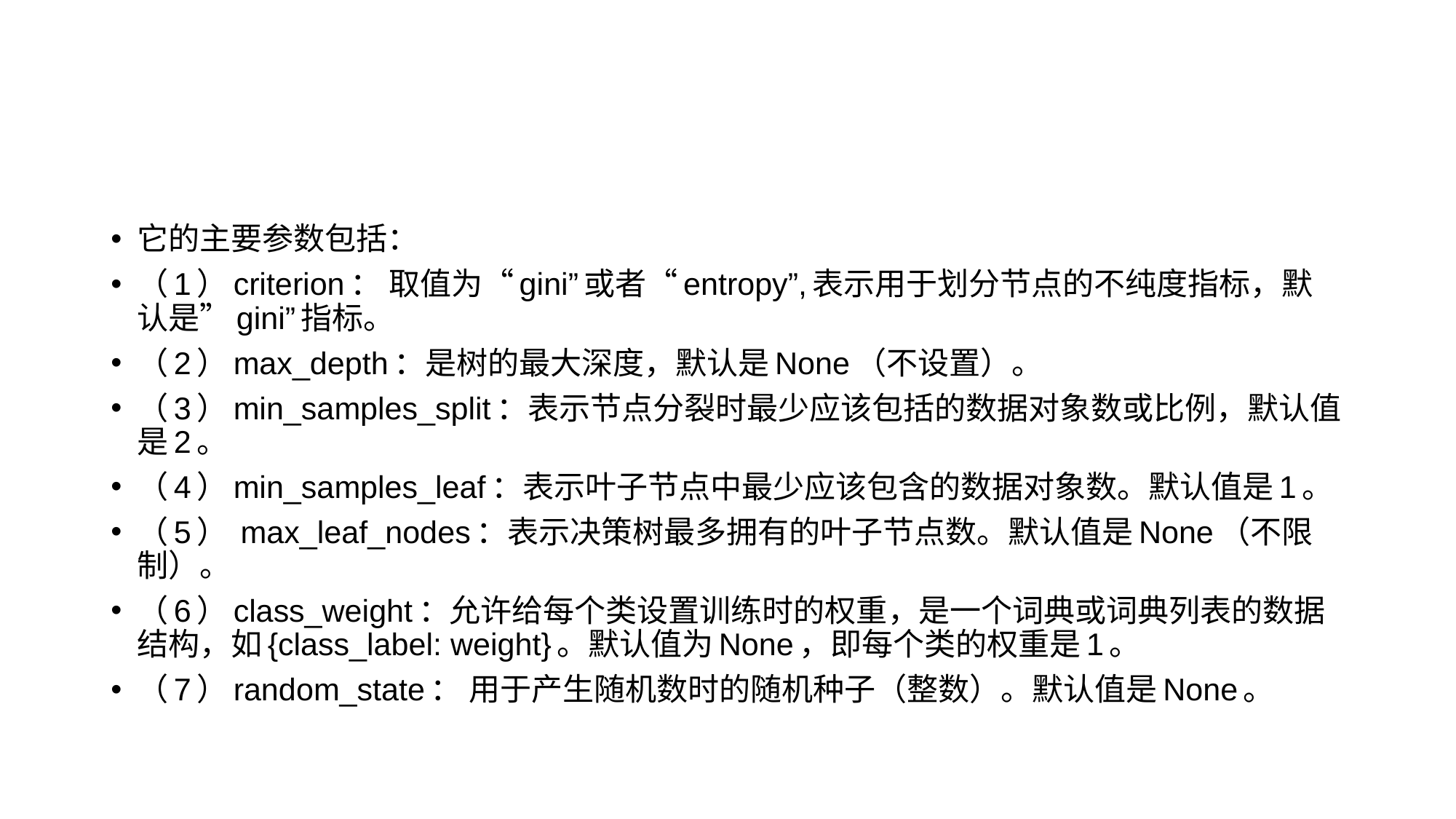

#
它的主要参数包括：
（1）criterion： 取值为“gini”或者“entropy”,表示用于划分节点的不纯度指标，默认是”gini”指标。
（2）max_depth：是树的最大深度，默认是None（不设置）。
（3）min_samples_split：表示节点分裂时最少应该包括的数据对象数或比例，默认值是2。
（4）min_samples_leaf：表示叶子节点中最少应该包含的数据对象数。默认值是1。
（5） max_leaf_nodes：表示决策树最多拥有的叶子节点数。默认值是None（不限制）。
（6）class_weight：允许给每个类设置训练时的权重，是一个词典或词典列表的数据结构，如{class_label: weight}。默认值为None，即每个类的权重是1。
（7）random_state： 用于产生随机数时的随机种子（整数）。默认值是None。